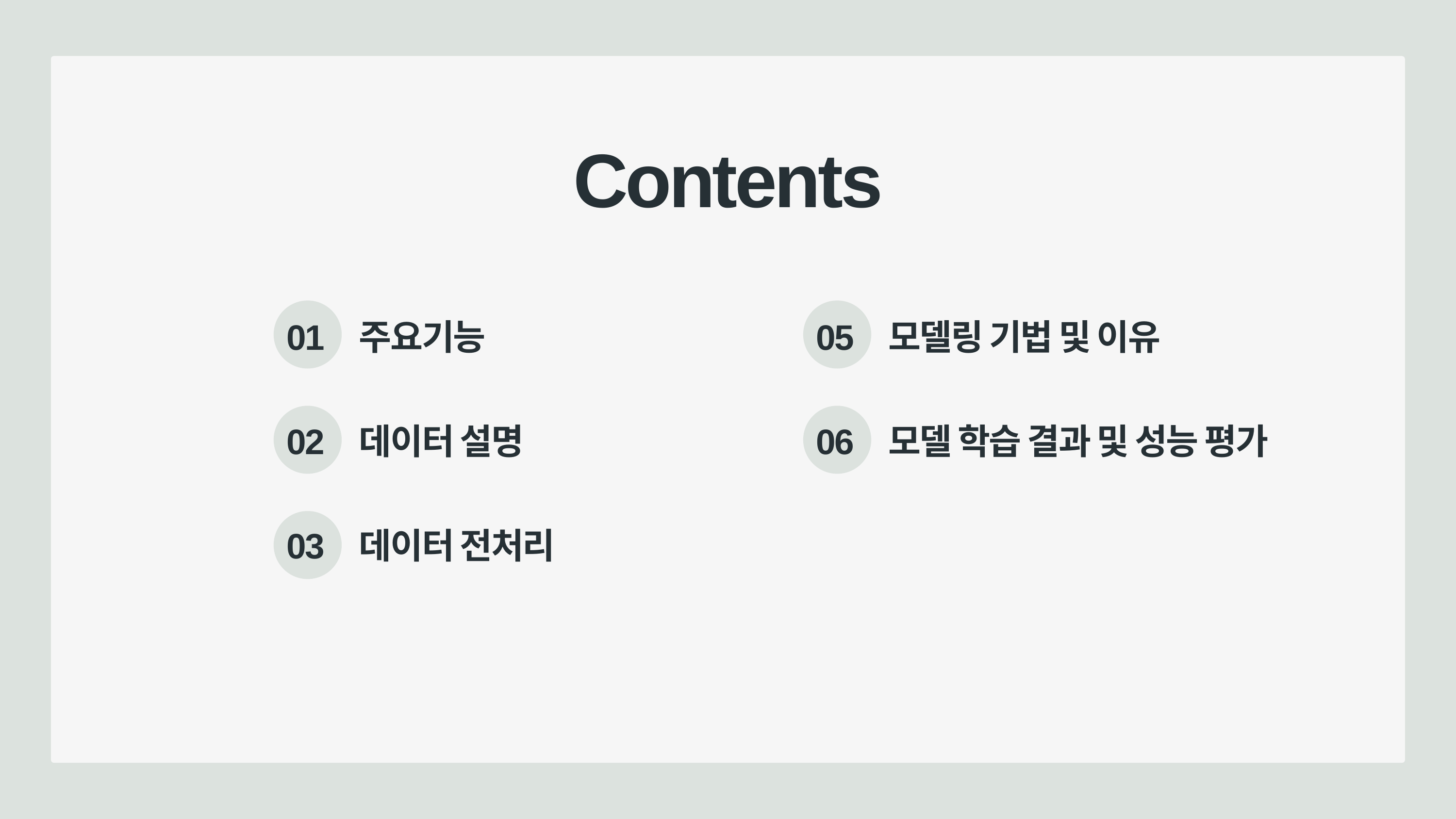

Contents

01   주요기능
05   모델링 기법 및 이유

02   데이터 설명
06   모델 학습 결과 및 성능 평가

03   데이터 전처리